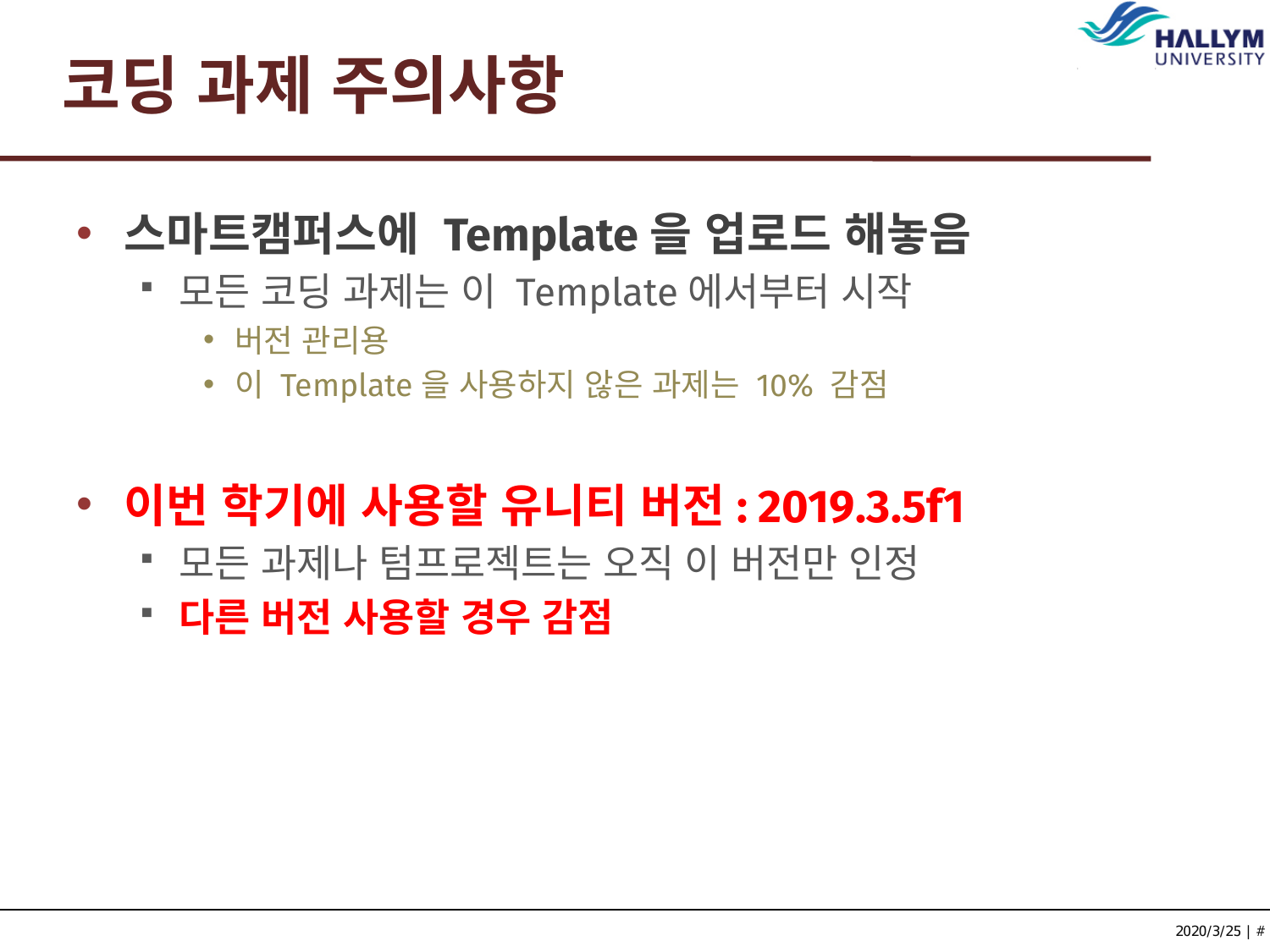

# 코딩 과제 주의사항
스마트캠퍼스에 Template을 업로드 해놓음
모든 코딩 과제는 이 Template에서부터 시작
버전 관리용
이 Template을 사용하지 않은 과제는 10% 감점

이번 학기에 사용할 유니티 버전: 2019.3.5f1
모든 과제나 텀프로젝트는 오직 이 버전만 인정
다른 버전 사용할 경우 감점